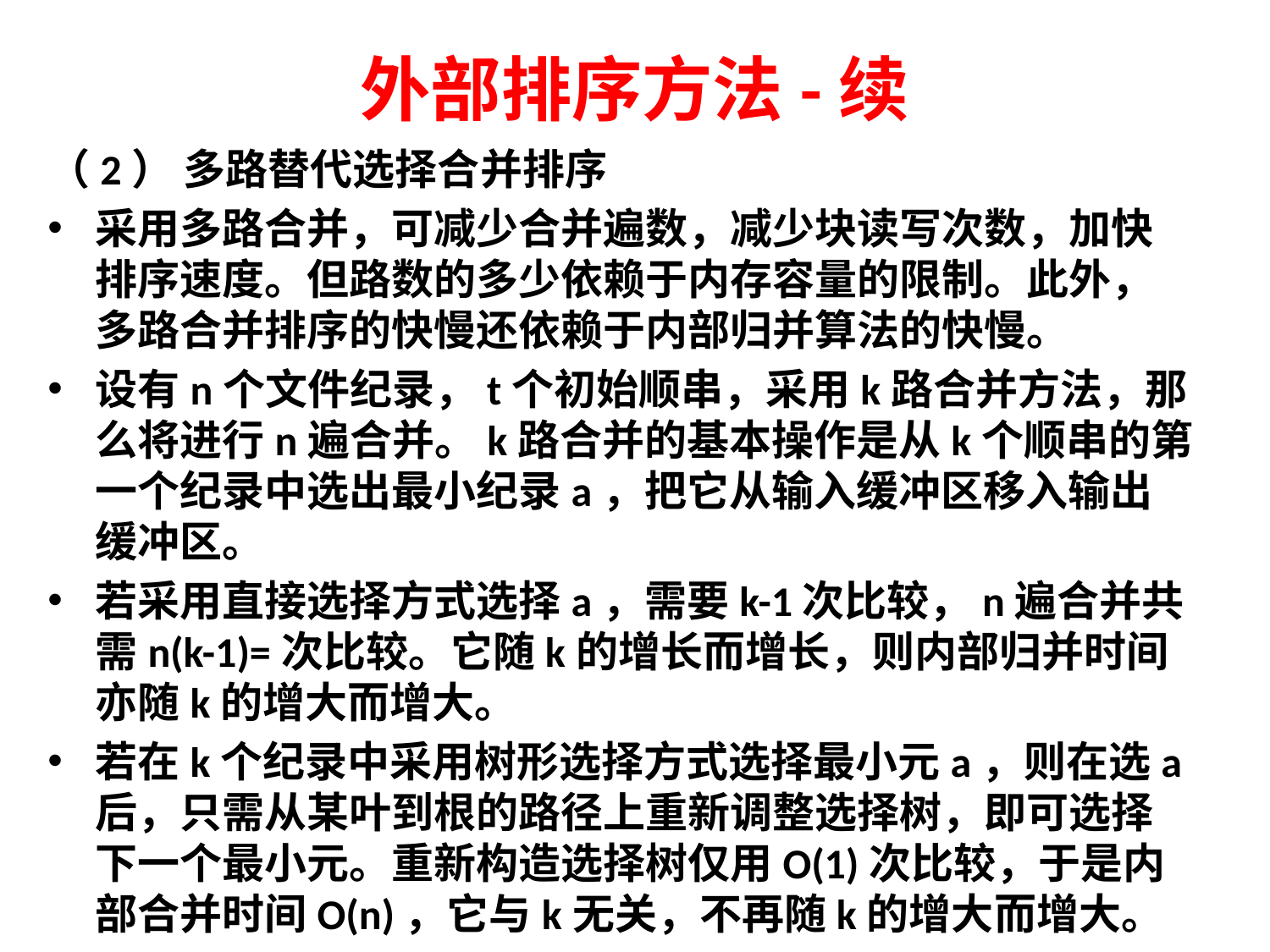

# 外部排序方法-续
（2） 多路替代选择合并排序
采用多路合并，可减少合并遍数，减少块读写次数，加快排序速度。但路数的多少依赖于内存容量的限制。此外，多路合并排序的快慢还依赖于内部归并算法的快慢。
设有n个文件纪录，t个初始顺串，采用k路合并方法，那么将进行n遍合并。k路合并的基本操作是从k个顺串的第一个纪录中选出最小纪录a，把它从输入缓冲区移入输出缓冲区。
若采用直接选择方式选择a，需要k-1次比较，n遍合并共需n(k-1)=次比较。它随k的增长而增长，则内部归并时间亦随k的增大而增大。
若在k个纪录中采用树形选择方式选择最小元a，则在选a后，只需从某叶到根的路径上重新调整选择树，即可选择下一个最小元。重新构造选择树仅用O(1)次比较，于是内部合并时间O(n)，它与k无关，不再随k的增大而增大。